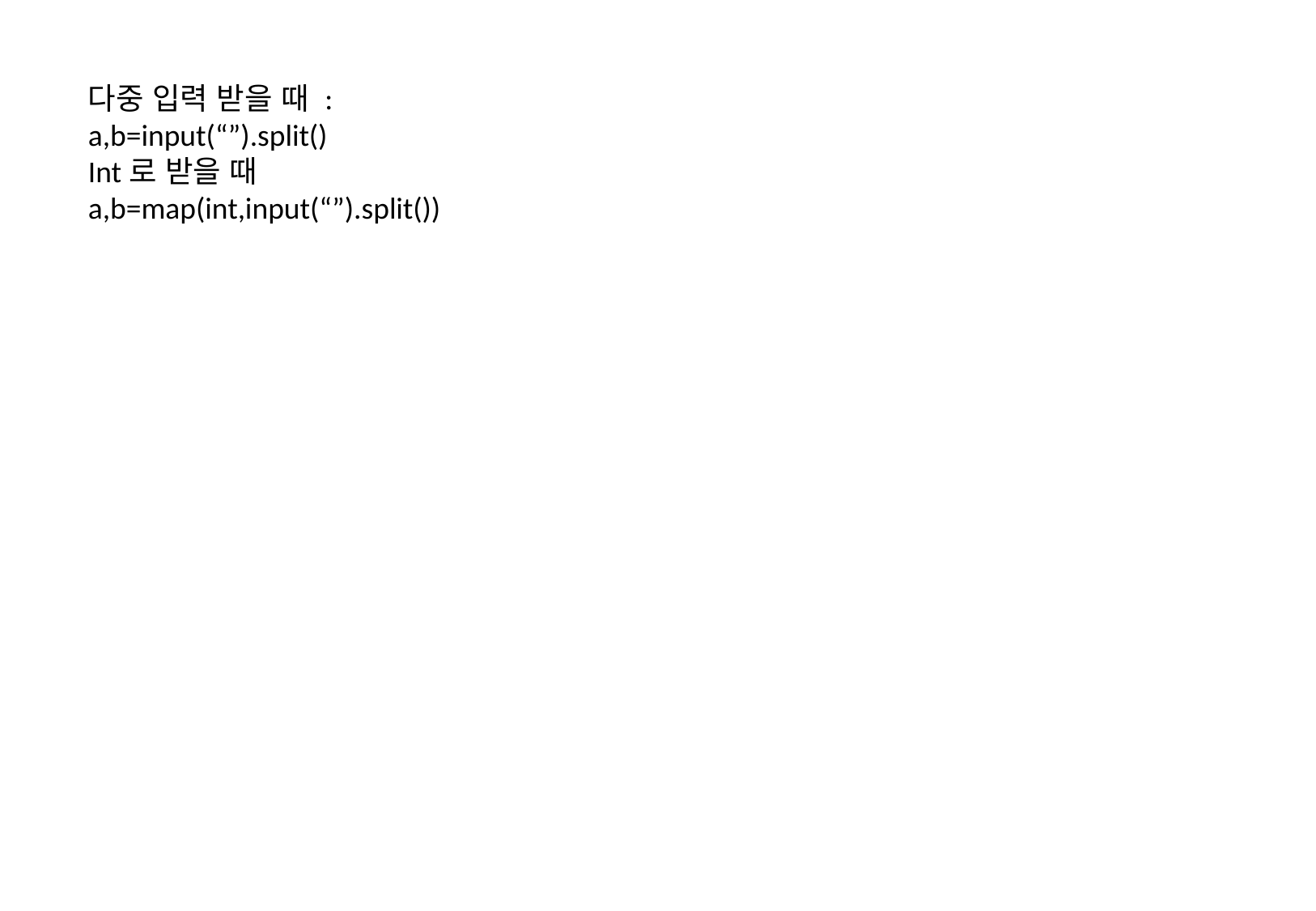

다중 입력 받을 때 : a,b=input(“”).split()
Int로 받을 때
a,b=map(int,input(“”).split())